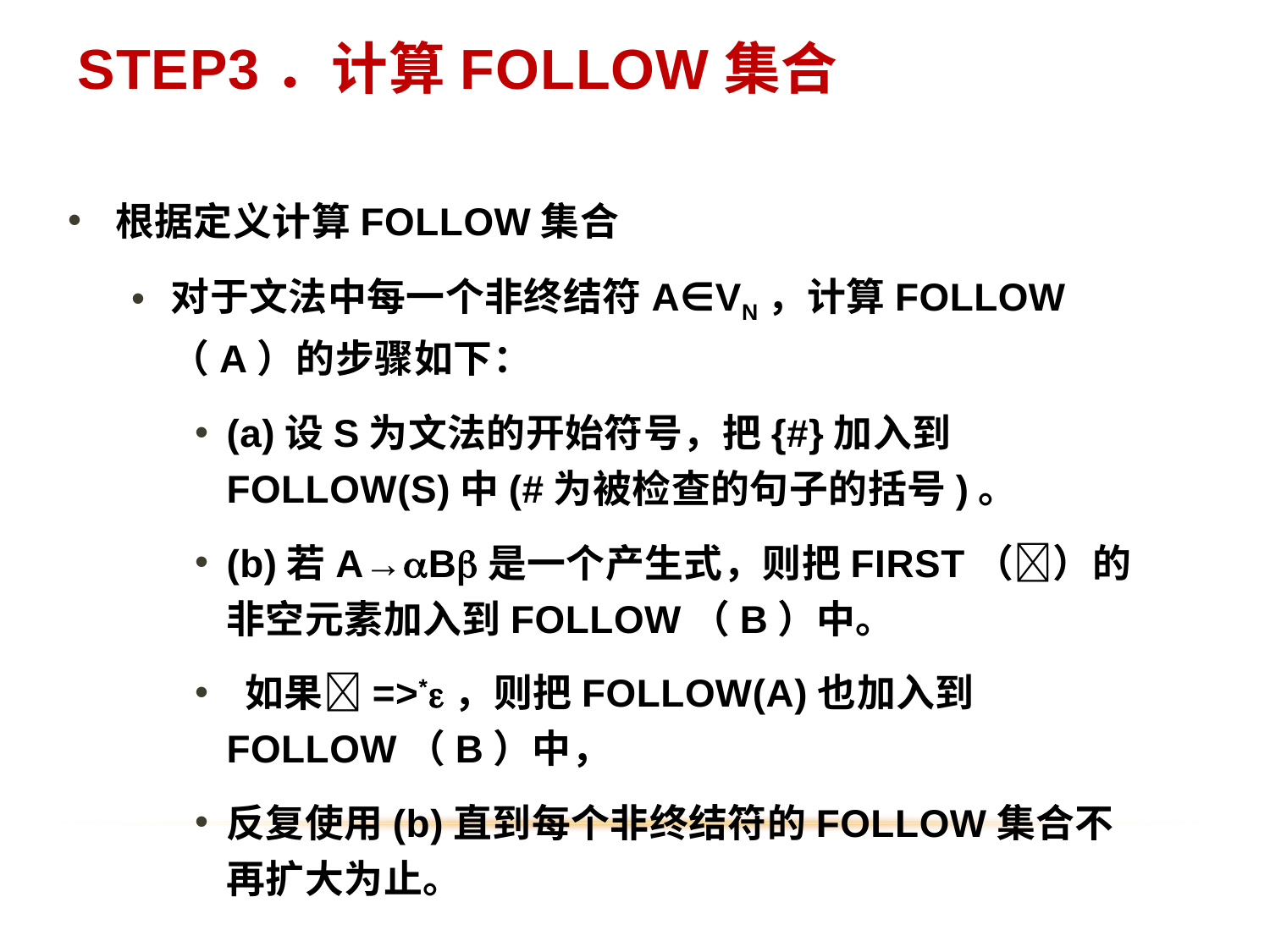

# step3．计算FOLLOW集合

根据定义计算FOLLOW集合
对于文法中每一个非终结符A∈VN，计算FOLLOW（A）的步骤如下：
(a)设S为文法的开始符号，把{#}加入到FOLLOW(S)中(#为被检查的句子的括号)。
(b)若A→αBβ是一个产生式，则把FIRST（β）的非空元素加入到FOLLOW（B）中。
 如果β=>*ε，则把FOLLOW(A)也加入到FOLLOW（B）中，
反复使用(b)直到每个非终结符的FOLLOW集合不再扩大为止。